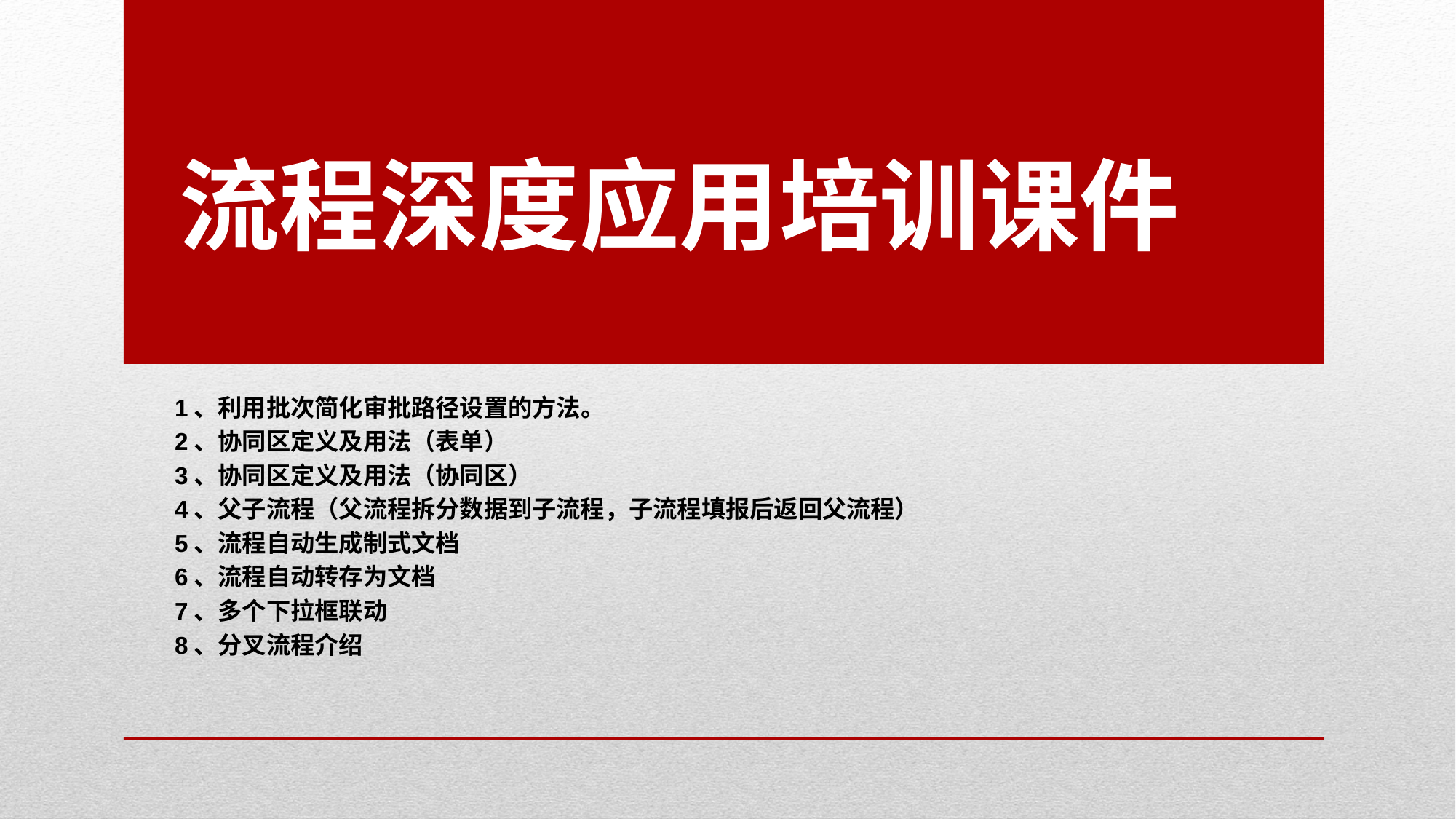

# 流程深度应用培训课件
1、利用批次简化审批路径设置的方法。
2、协同区定义及用法（表单）
3、协同区定义及用法（协同区）
4、父子流程（父流程拆分数据到子流程，子流程填报后返回父流程）
5、流程自动生成制式文档
6、流程自动转存为文档
7、多个下拉框联动
8、分叉流程介绍